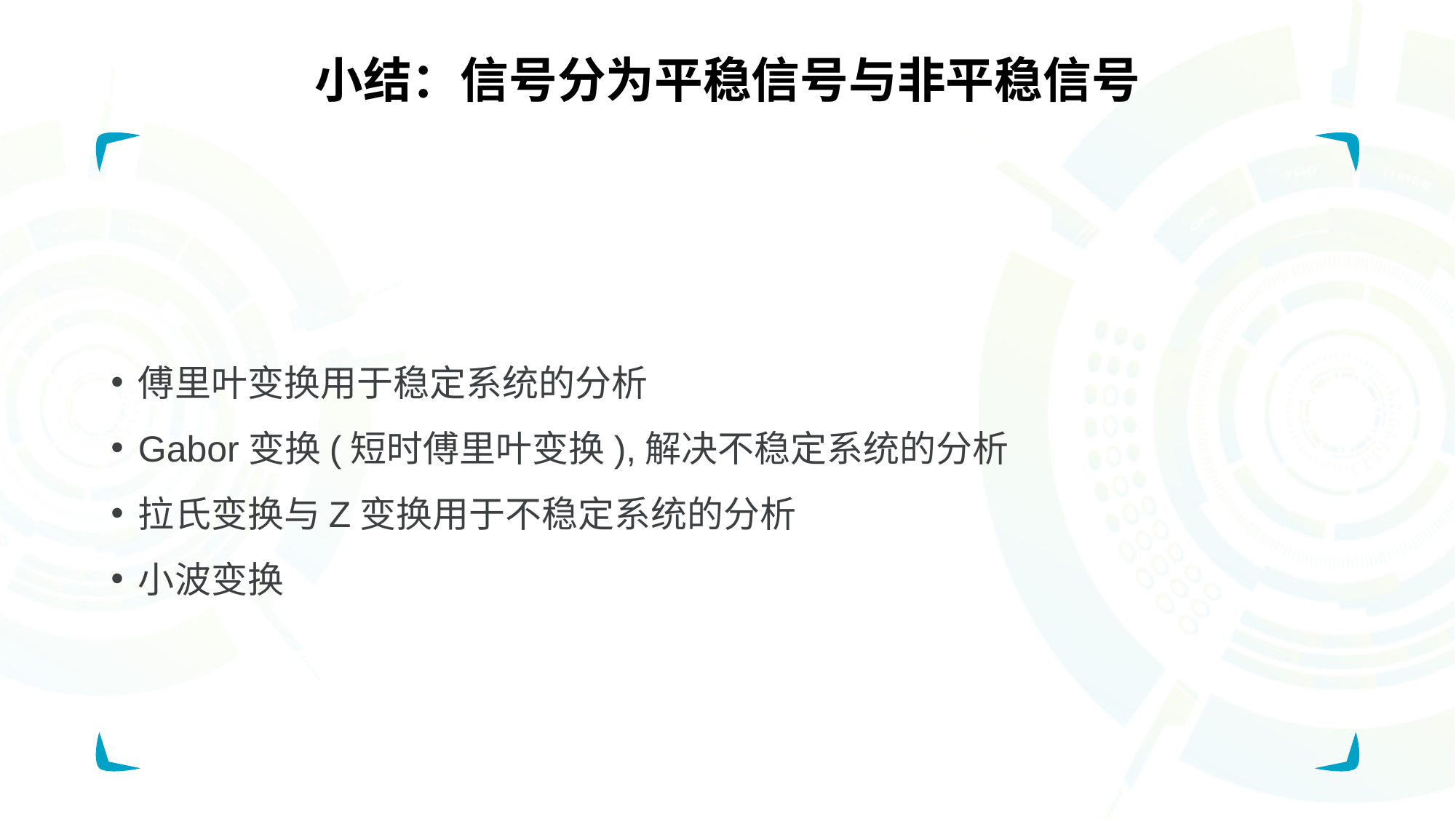

# 小结：信号分为平稳信号与非平稳信号

傅里叶变换用于稳定系统的分析
Gabor变换(短时傅里叶变换),解决不稳定系统的分析
拉氏变换与Z变换用于不稳定系统的分析
小波变换